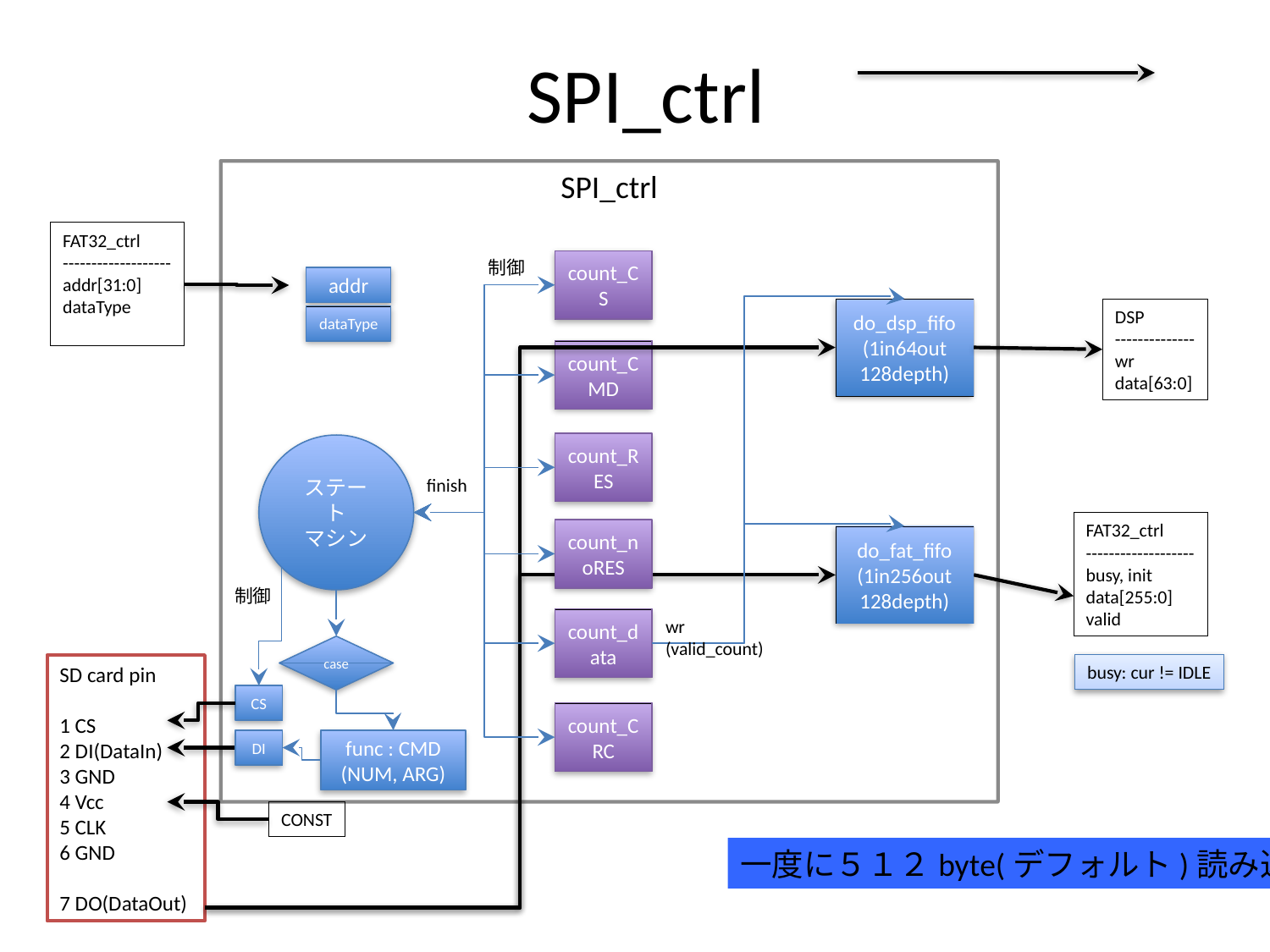

# SPI_ctrl
SPI_ctrl

FAT32_ctrl
-------------------
addr[31:0]
dataType

制御
count_CS
addr
do_dsp_fifo
(1in64out
128depth)
DSP
--------------
wr
data[63:0]
dataType
count_CMD
count_RES
ステート
マシン
finish
FAT32_ctrl
-------------------
busy, init
data[255:0]
valid
count_noRES
do_fat_fifo
(1in256out
128depth)
制御
wr
(valid_count)
count_data
case
busy: cur != IDLE
SD card pin

1 CS
2 DI(DataIn)
3 GND
4 Vcc
5 CLK
6 GND

7 DO(DataOut)
CS
count_CRC
DI
func : CMD
(NUM, ARG)
CONST
一度に５１２byte(デフォルト)読み込む